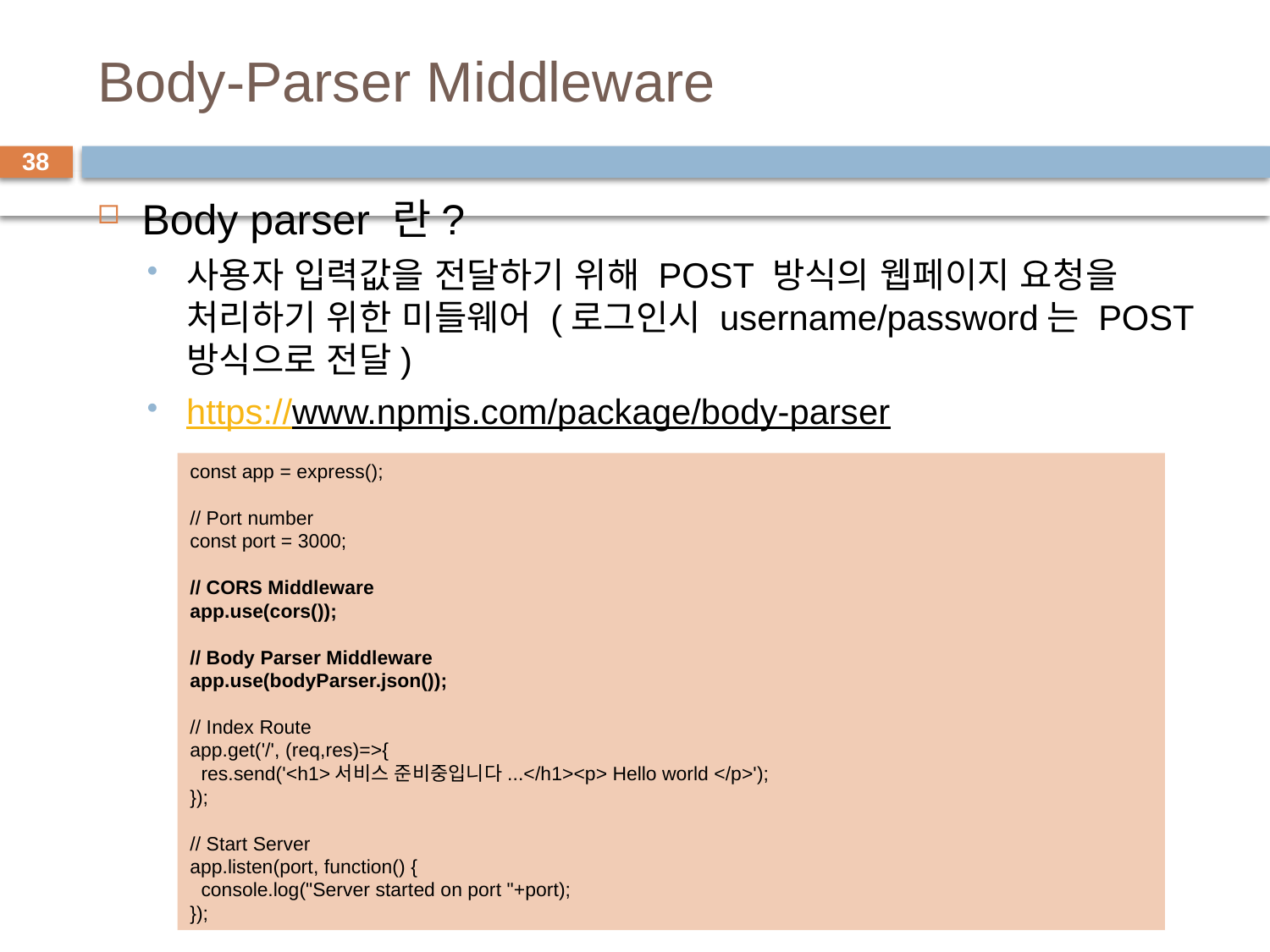

# Body-Parser Middleware
38
Body parser 란?
사용자 입력값을 전달하기 위해 POST 방식의 웹페이지 요청을 처리하기 위한 미들웨어 (로그인시 username/password는 POST 방식으로 전달)
https://www.npmjs.com/package/body-parser
const app = express();

// Port number
const port = 3000;

// CORS Middleware
app.use(cors());

// Body Parser Middleware
app.use(bodyParser.json());

// Index Route
app.get('/', (req,res)=>{
  res.send('<h1>서비스 준비중입니다...</h1><p> Hello world </p>');
});

// Start Server
app.listen(port, function() {
  console.log("Server started on port "+port);
});